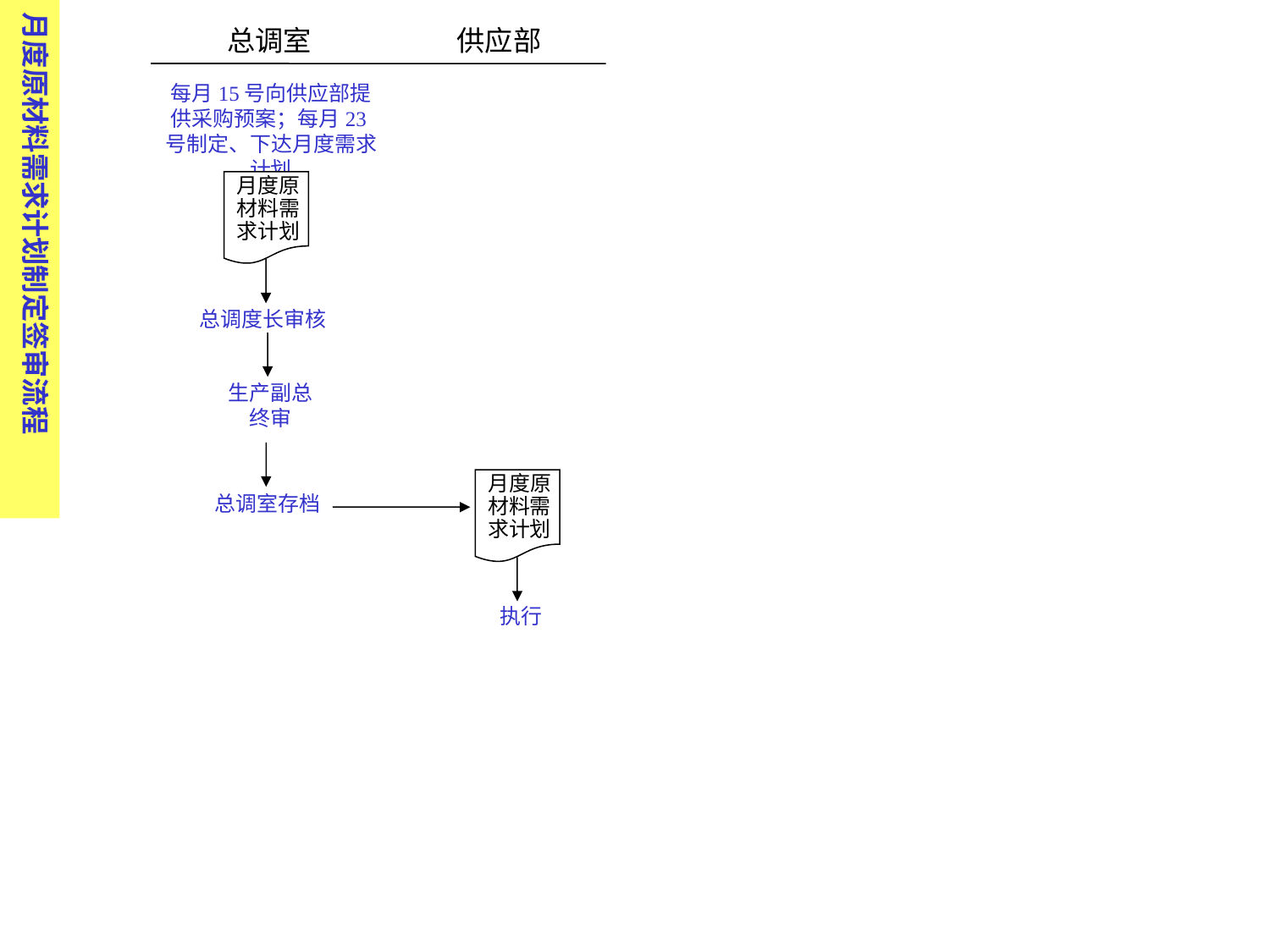

月度原材料需求计划制定签审流程
 总调室                       供应部

每月15号向供应部提供采购预案；每月23号制定、下达月度需求计划
月度原材料需求计划

总调度长审核

生产副总终审

月度原材料需求计划

总调室存档

执行
79